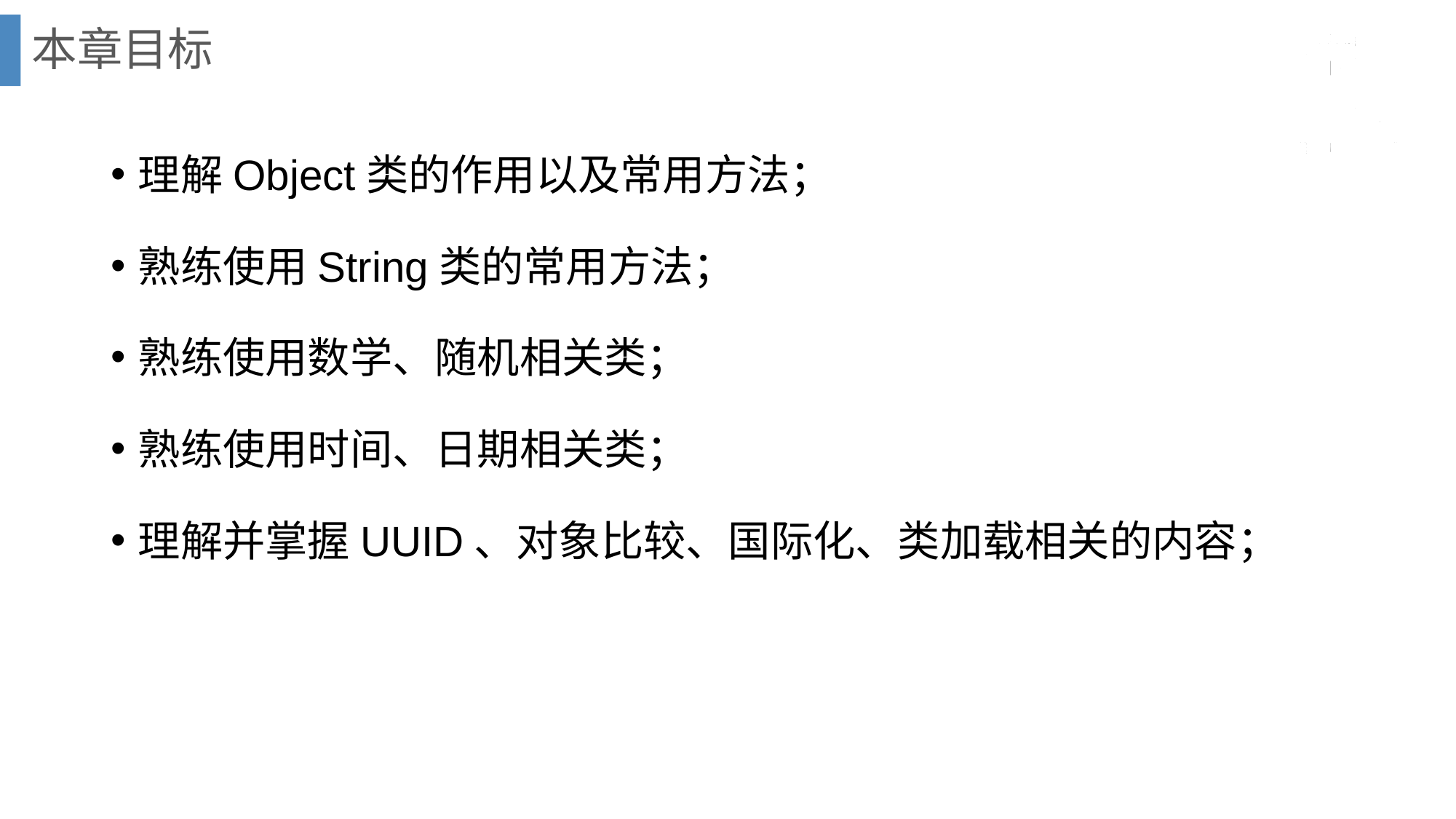

# 本章目标
理解Object类的作用以及常用方法；
熟练使用String类的常用方法；
熟练使用数学、随机相关类；
熟练使用时间、日期相关类；
理解并掌握UUID、对象比较、国际化、类加载相关的内容；